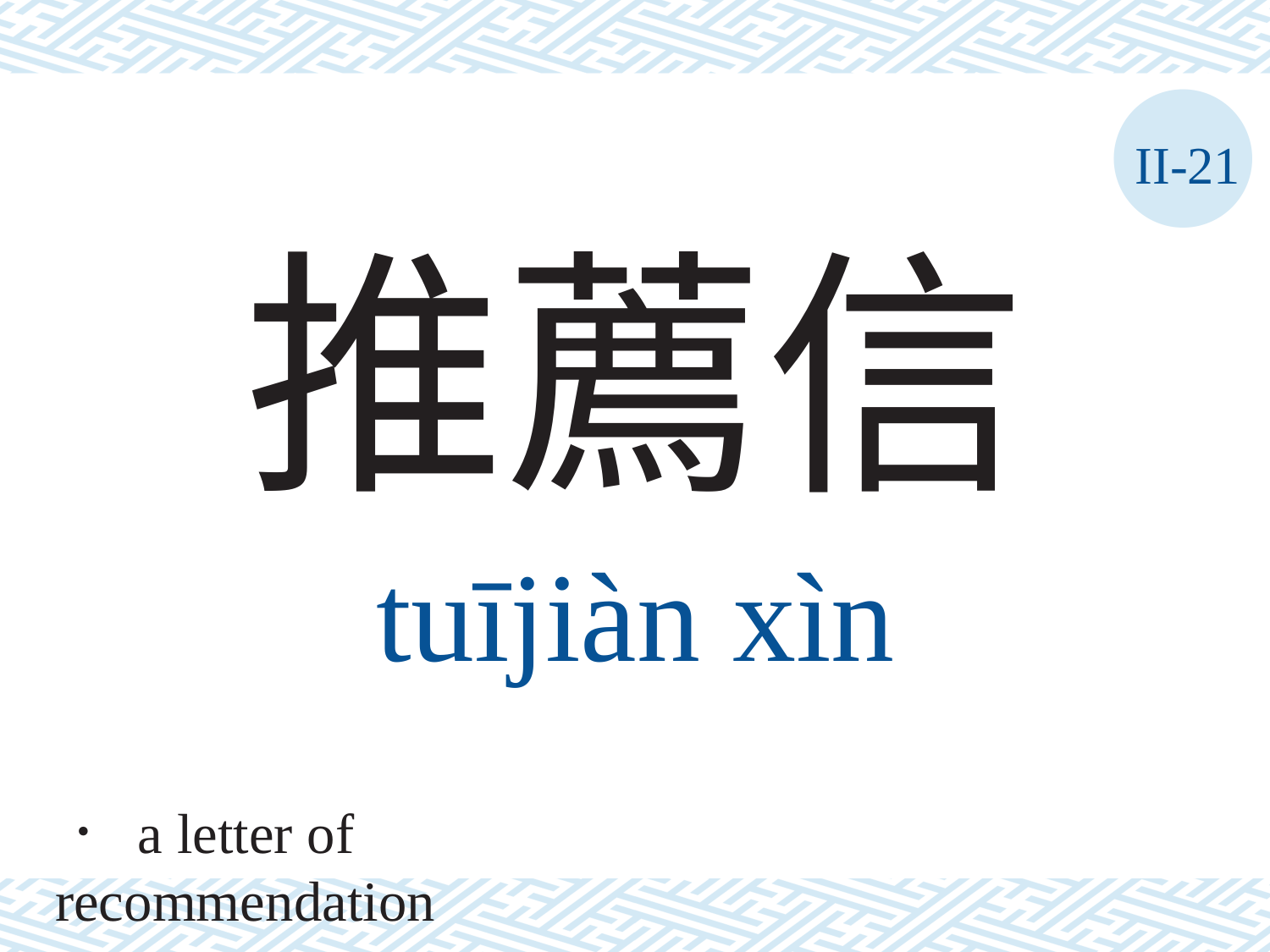

II-21
推薦信
tuījiàn	xìn
． a letter of recommendation